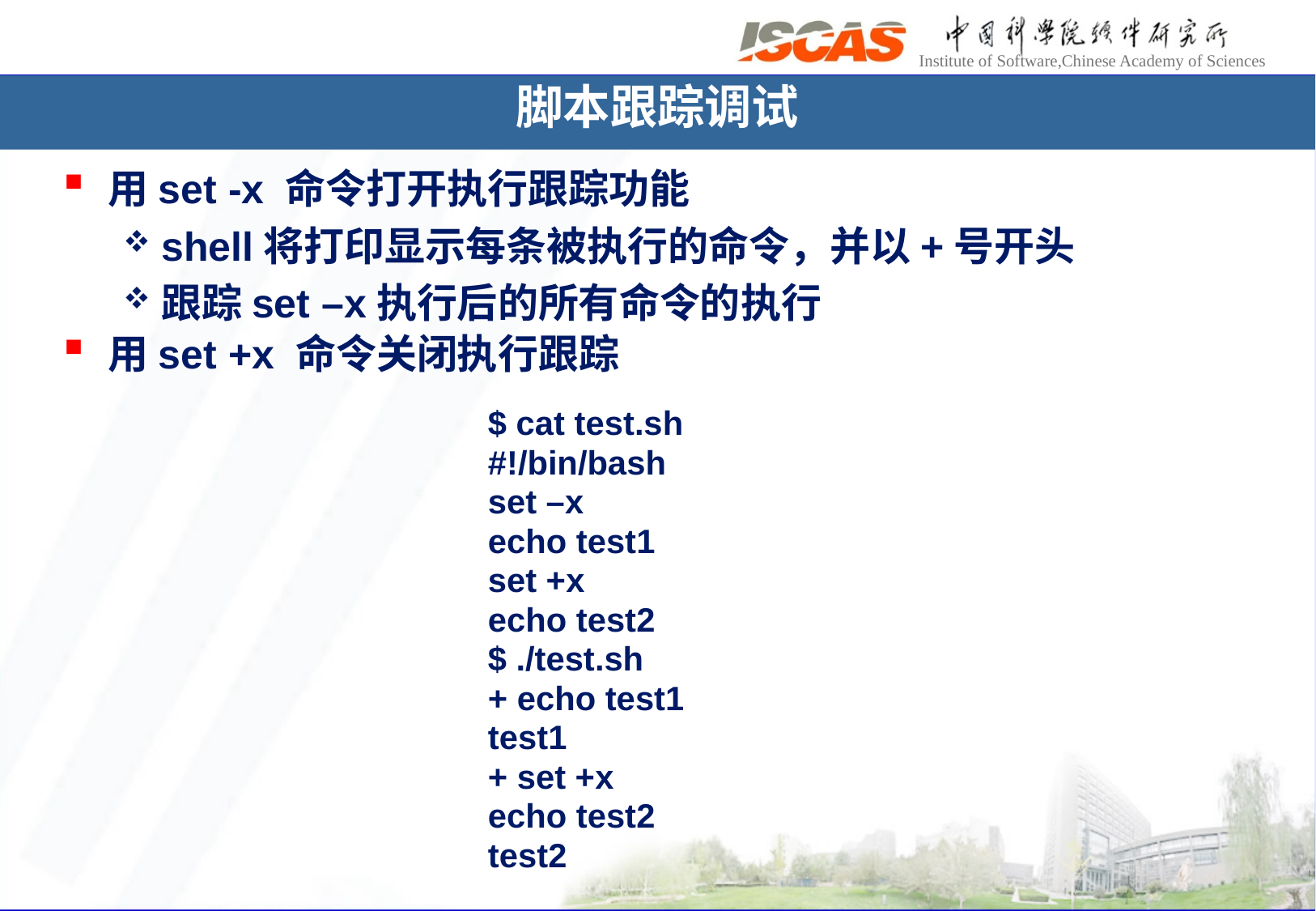

脚本跟踪调试
用set -x 命令打开执行跟踪功能
shell将打印显示每条被执行的命令，并以+号开头
跟踪set –x执行后的所有命令的执行
用set +x 命令关闭执行跟踪

$ cat test.sh
#!/bin/bash
set –x
echo test1
set +x
echo test2
$ ./test.sh
+ echo test1
test1
+ set +x
echo test2
test2